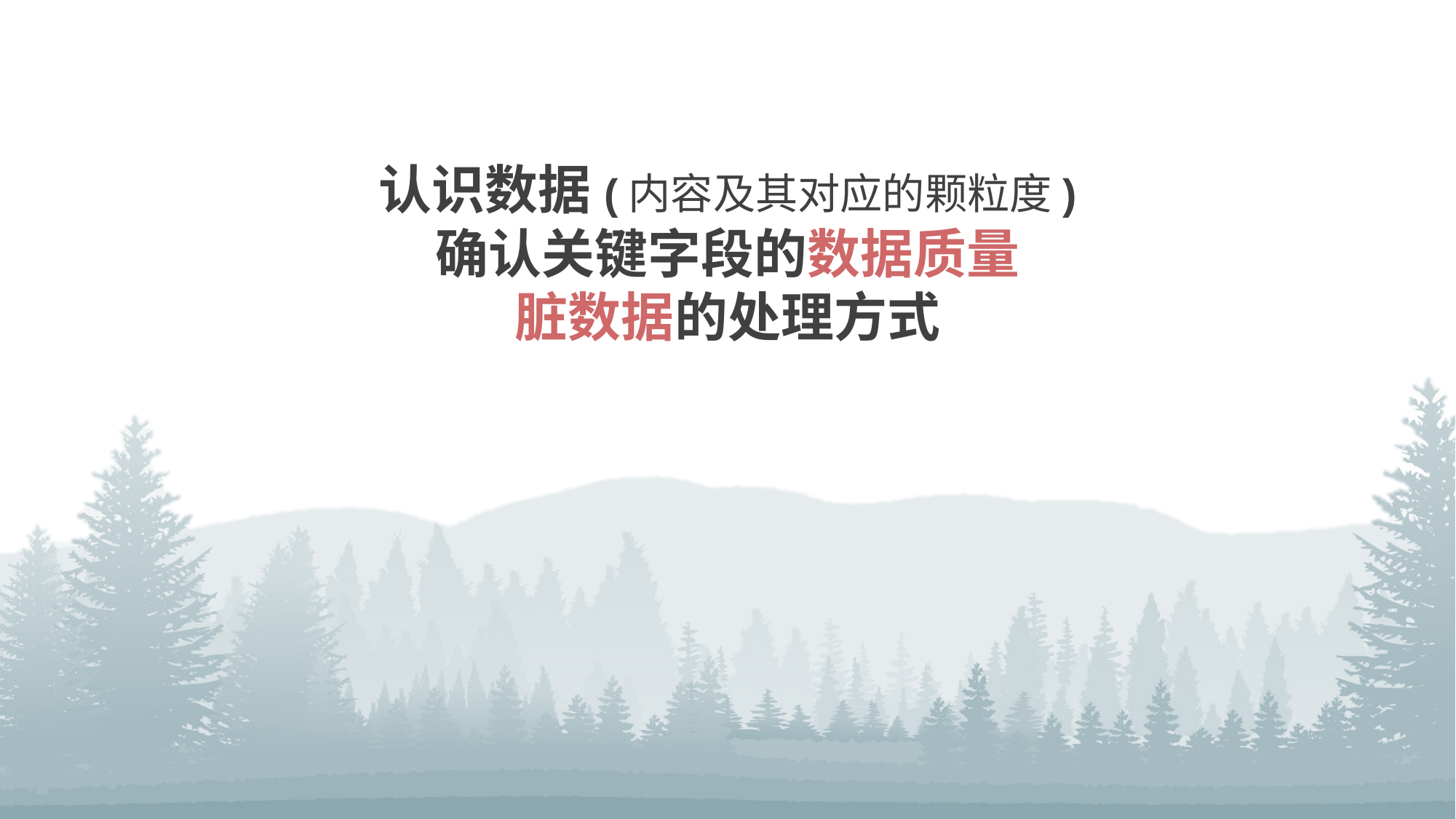

# 认识数据(内容及其对应的颗粒度) 确认关键字段的数据质量 脏数据的处理方式